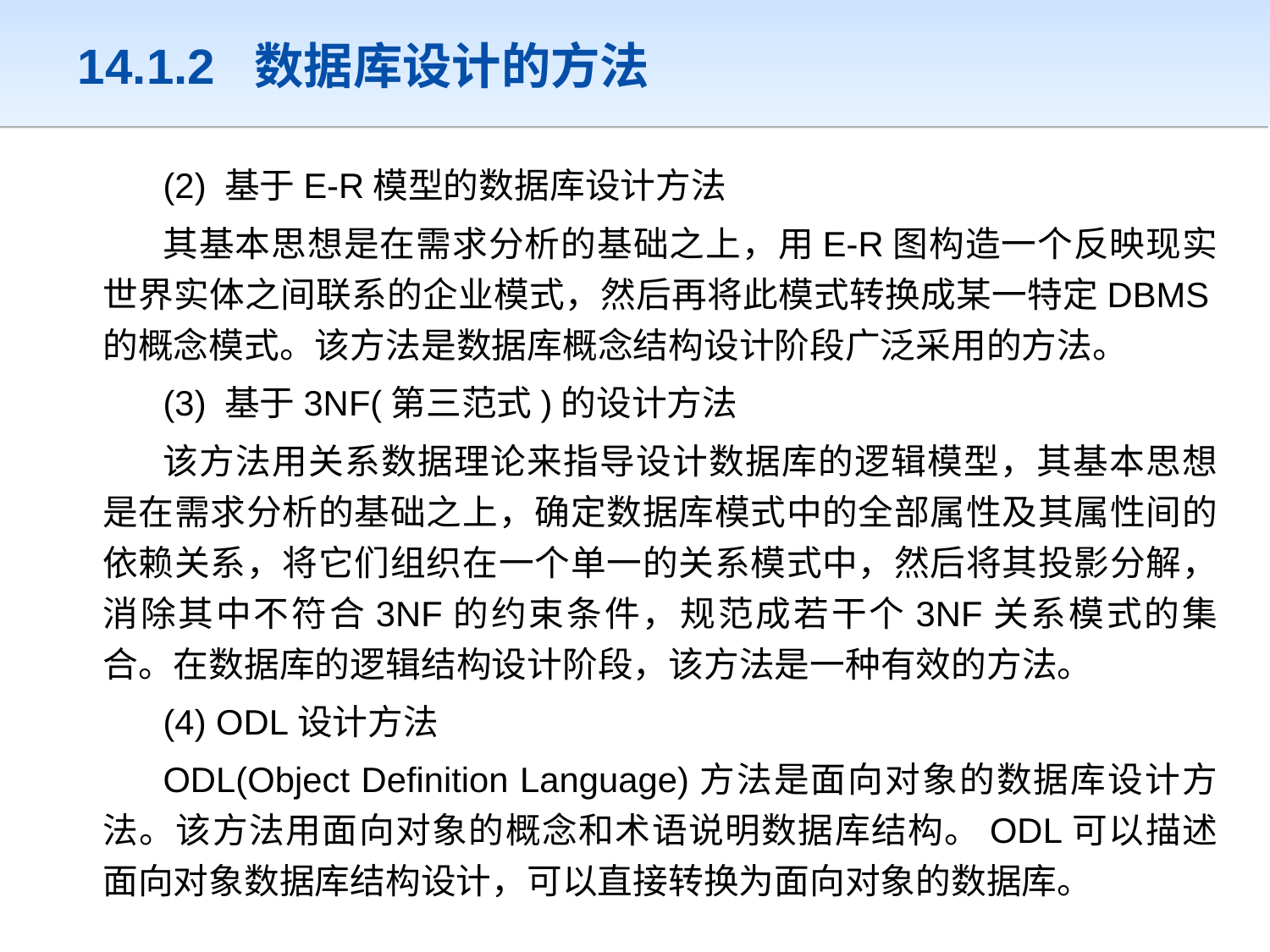

# 14.1.2  数据库设计的方法
(2) 基于E-R模型的数据库设计方法
其基本思想是在需求分析的基础之上，用E-R图构造一个反映现实世界实体之间联系的企业模式，然后再将此模式转换成某一特定DBMS的概念模式。该方法是数据库概念结构设计阶段广泛采用的方法。
(3) 基于3NF(第三范式)的设计方法
该方法用关系数据理论来指导设计数据库的逻辑模型，其基本思想是在需求分析的基础之上，确定数据库模式中的全部属性及其属性间的依赖关系，将它们组织在一个单一的关系模式中，然后将其投影分解，消除其中不符合3NF的约束条件，规范成若干个3NF关系模式的集合。在数据库的逻辑结构设计阶段，该方法是一种有效的方法。
(4) ODL设计方法
ODL(Object Definition Language)方法是面向对象的数据库设计方法。该方法用面向对象的概念和术语说明数据库结构。ODL可以描述面向对象数据库结构设计，可以直接转换为面向对象的数据库。